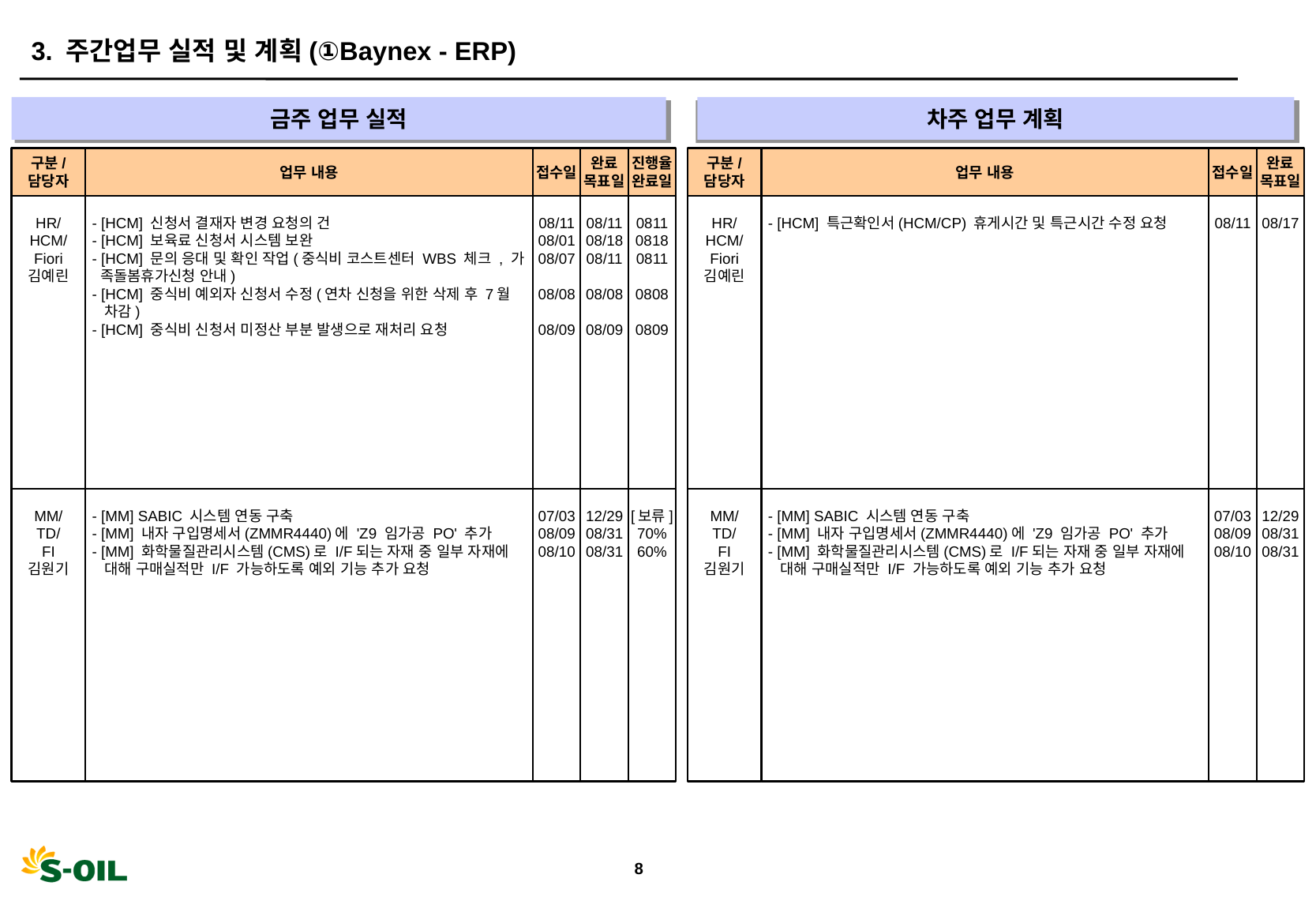

3. 주간업무 실적 및 계획(①Baynex - ERP)
금주 업무 실적
차주 업무 계획
" "
" "
구분/
담당자
업무 내용
접수일
완료
목표일
진행율
완료일
구분/
담당자
업무 내용
접수일
완료
목표일
HR/
HCM/
Fiori
김예린

- [HCM] 신청서 결재자 변경 요청의 건
- [HCM] 보육료 신청서 시스템 보완
- [HCM] 문의 응대 및 확인 작업(중식비 코스트센터 WBS 체크 , 가
  족돌봄휴가신청 안내)
- [HCM] 중식비 예외자 신청서 수정(연차 신청을 위한 삭제 후 7월
   차감)
- [HCM] 중식비 신청서 미정산 부분 발생으로 재처리 요청
08/11
08/01
08/07
08/08
08/09
08/11
08/18
08/11
08/08
08/09
0811
0818
0811
0808
0809
HR/
HCM/
Fiori
김예린

- [HCM] 특근확인서(HCM/CP) 휴게시간 및 특근시간 수정 요청
08/11
08/17
MM/
TD/
FI
김원기

- [MM] SABIC 시스템 연동 구축
- [MM] 내자 구입명세서(ZMMR4440)에 'Z9 임가공 PO' 추가
- [MM] 화학물질관리시스템(CMS)로 I/F되는 자재 중 일부 자재에
   대해 구매실적만 I/F 가능하도록 예외 기능 추가 요청
07/03
08/09
08/10
12/29
08/31
08/31
[보류]
70%
60%
MM/
TD/
FI
김원기

- [MM] SABIC 시스템 연동 구축
- [MM] 내자 구입명세서(ZMMR4440)에 'Z9 임가공 PO' 추가
- [MM] 화학물질관리시스템(CMS)로 I/F되는 자재 중 일부 자재에
   대해 구매실적만 I/F 가능하도록 예외 기능 추가 요청
07/03
08/09
08/10
12/29
08/31
08/31